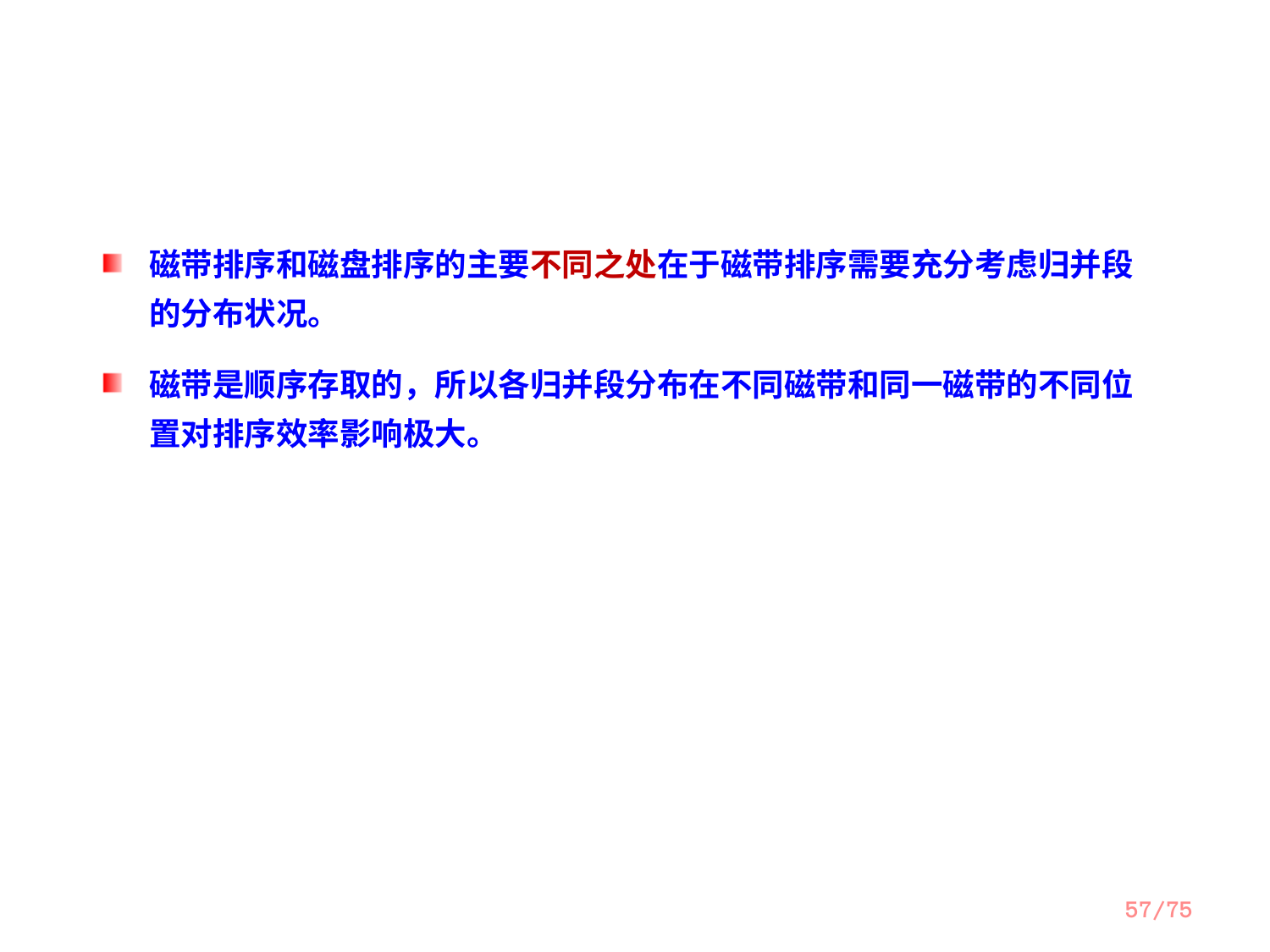

磁带排序和磁盘排序的主要不同之处在于磁带排序需要充分考虑归并段的分布状况。
磁带是顺序存取的，所以各归并段分布在不同磁带和同一磁带的不同位置对排序效率影响极大。
57/75